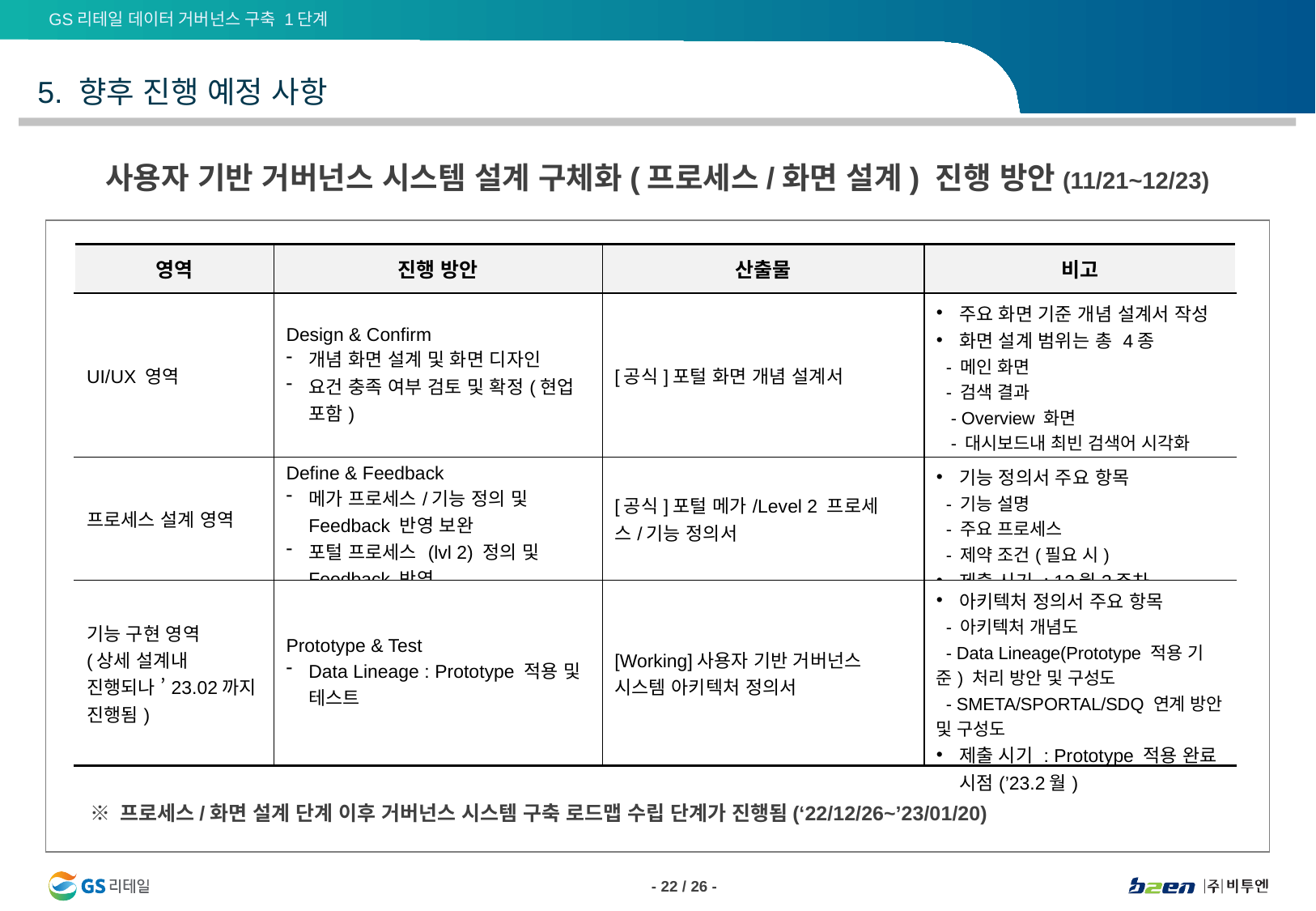

5. 향후 진행 예정 사항
사용자 기반 거버넌스 시스템 설계 구체화(프로세스/화면 설계) 진행 방안(11/21~12/23)

| 영역 | 진행 방안 | 산출물 | 비고 |
| --- | --- | --- | --- |
| UI/UX 영역 | Design & Confirm 개념 화면 설계 및 화면 디자인 요건 충족 여부 검토 및 확정(현업 포함) | [공식]포털 화면 개념 설계서 | 주요 화면 기준 개념 설계서 작성 화면 설계 범위는 총 4종 - 메인 화면 - 검색 결과 - Overview 화면 - 대시보드내 최빈 검색어 시각화 제출 시기 : 12월3주차 |
| 프로세스 설계 영역 | Define & Feedback 메가 프로세스/기능 정의 및 Feedback 반영 보완 포털 프로세스 (lvl 2) 정의 및 Feedback 반영 | [공식]포털 메가/Level 2 프로세스/기능 정의서 | 기능 정의서 주요 항목 - 기능 설명 - 주요 프로세스 - 제약 조건(필요 시) 제출 시기 : 12월3주차 |
| 기능 구현 영역 (상세 설계내 진행되나 ’23.02까지 진행됨) | Prototype & Test Data Lineage : Prototype 적용 및 테스트 | [Working]사용자 기반 거버넌스 시스템 아키텍처 정의서 | 아키텍처 정의서 주요 항목 - 아키텍처 개념도 - Data Lineage(Prototype 적용 기준) 처리 방안 및 구성도 - SMETA/SPORTAL/SDQ 연계 방안 및 구성도 제출 시기 : Prototype 적용 완료 시점(’23.2월) |
※ 프로세스/화면 설계 단계 이후 거버넌스 시스템 구축 로드맵 수립 단계가 진행됨(‘22/12/26~’23/01/20)